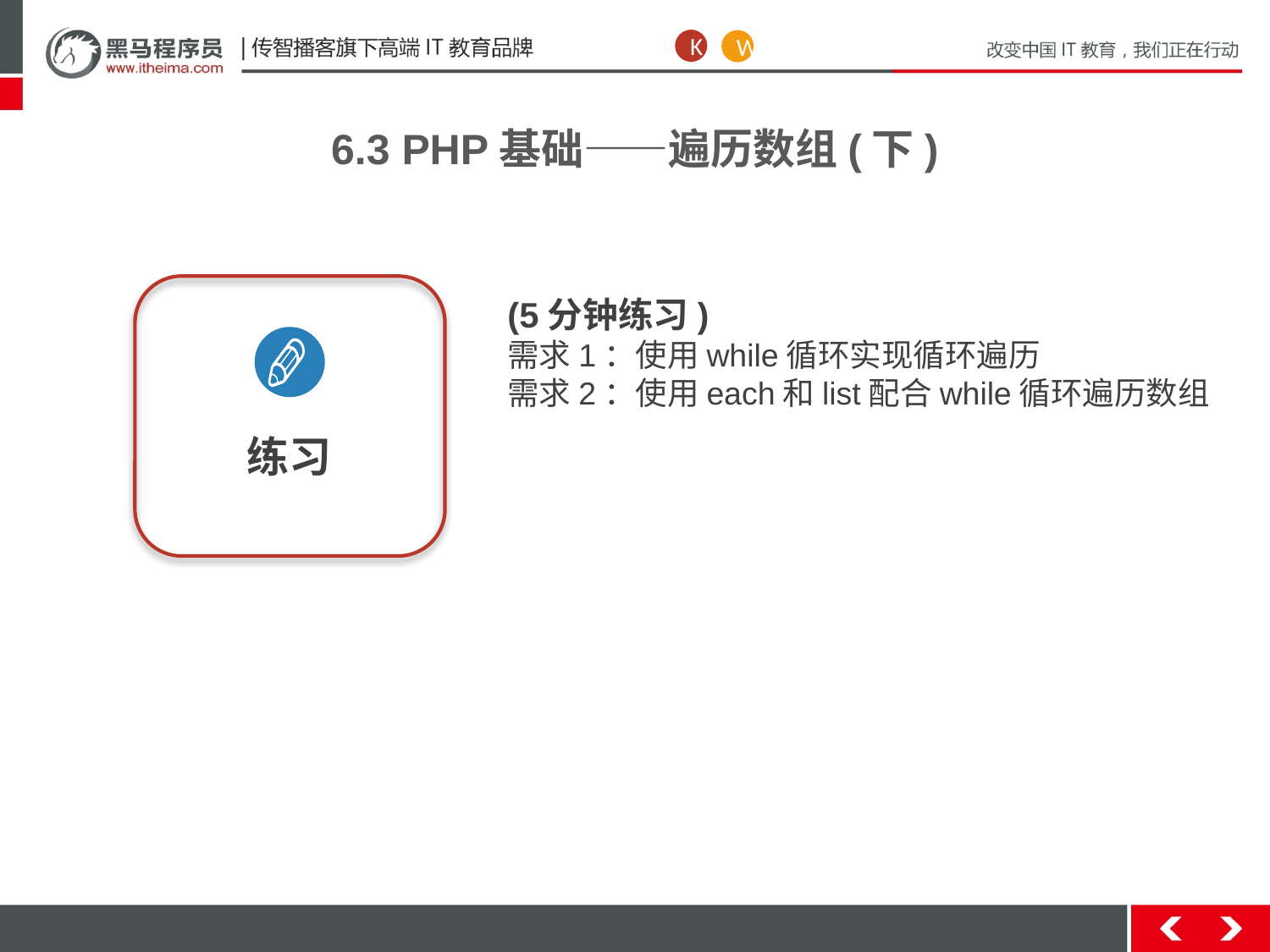

K
W
6.3 PHP基础——遍历数组(下)

练习
(5分钟练习)
需求1：使用while循环实现循环遍历
需求2：使用each和list配合while循环遍历数组